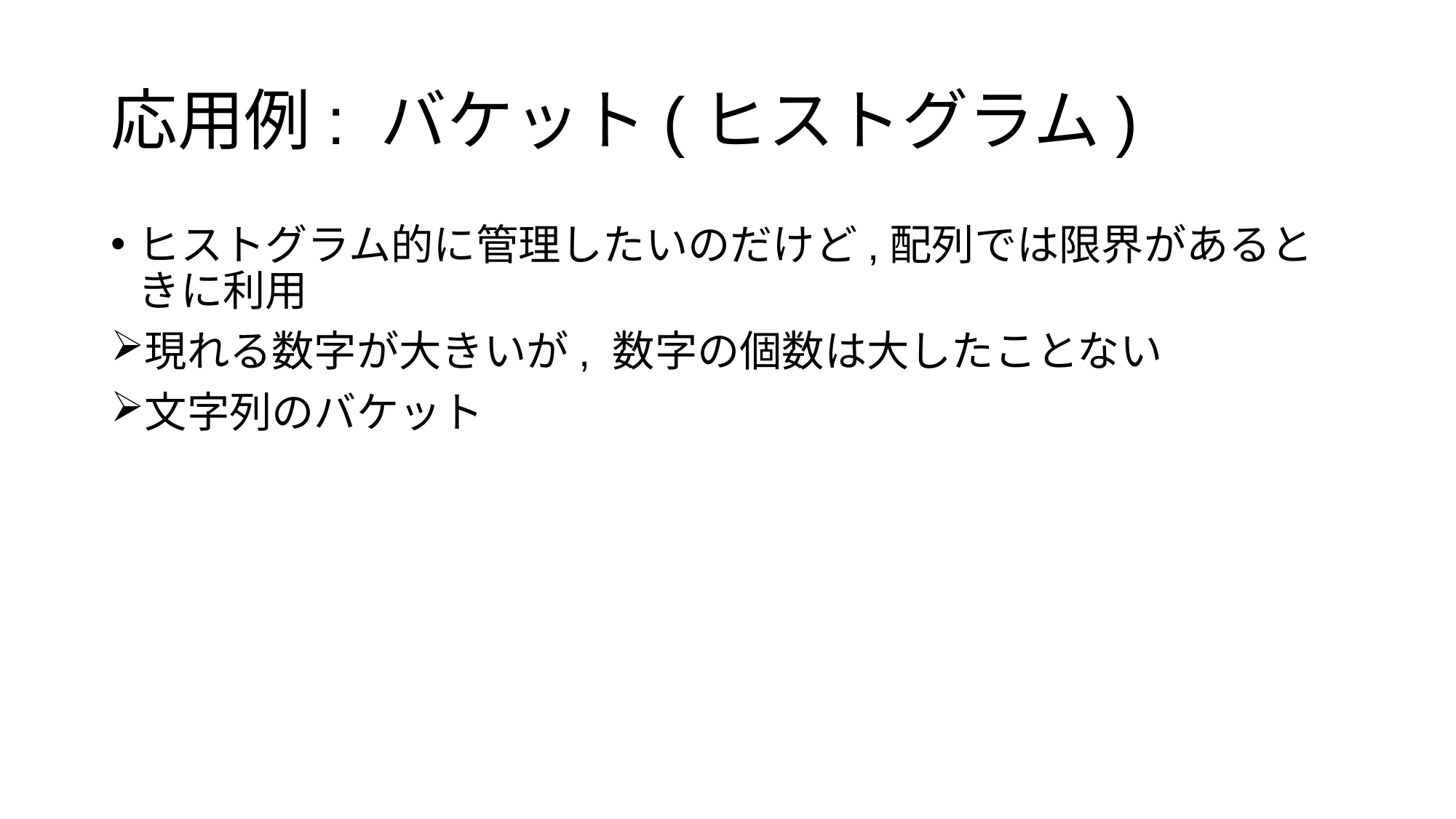

# 応用例: バケット(ヒストグラム)
ヒストグラム的に管理したいのだけど,配列では限界があるときに利用
現れる数字が大きいが, 数字の個数は大したことない
文字列のバケット